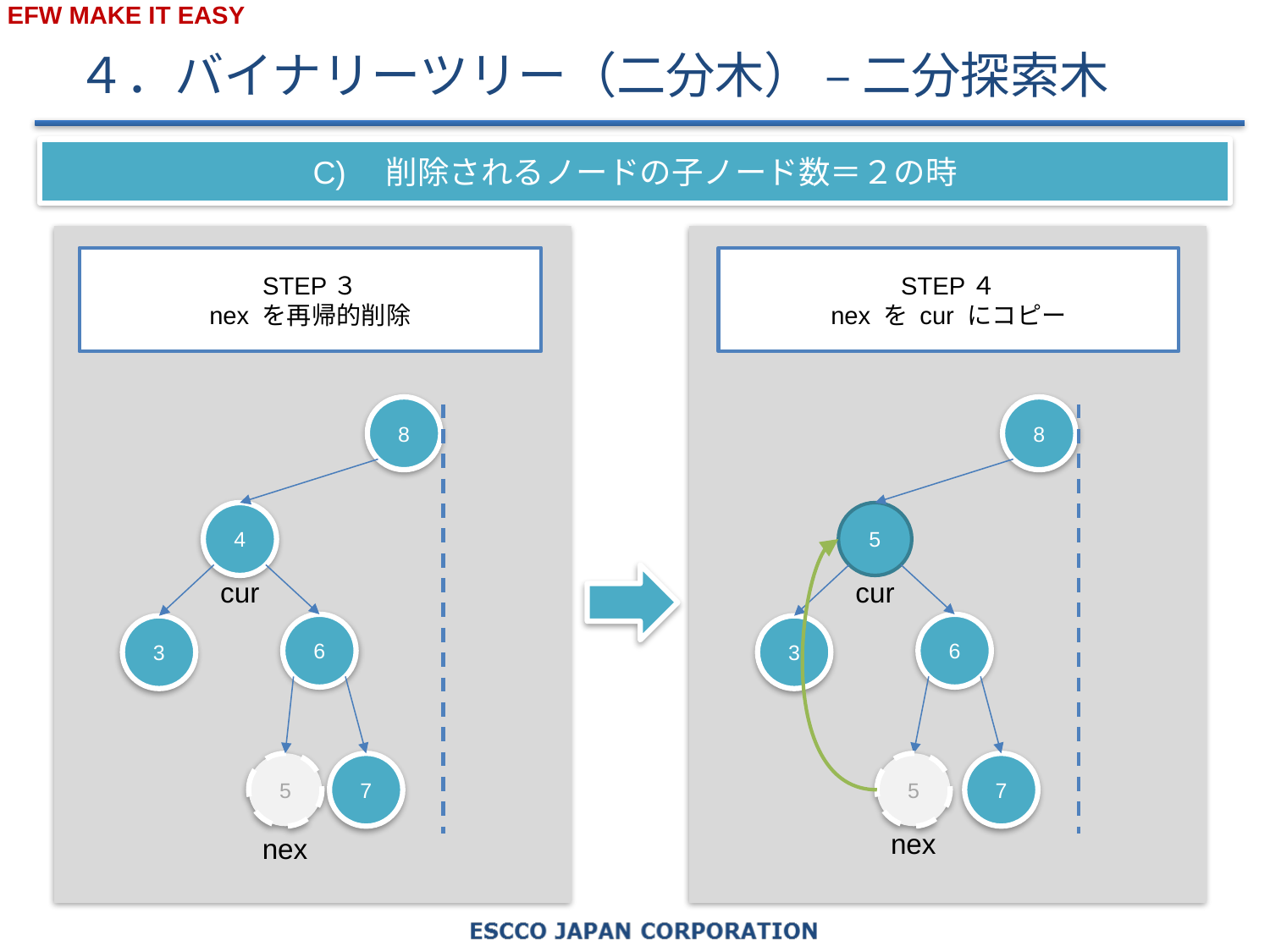

# ４．バイナリーツリー（二分木） – 二分探索木
C)　削除されるノードの子ノード数＝２の時

8
4
cur
6
3
5
7

8
5
cur
6
3
7
STEP３
nex を再帰的削除
STEP４
nex を cur にコピー

5
nex
nex